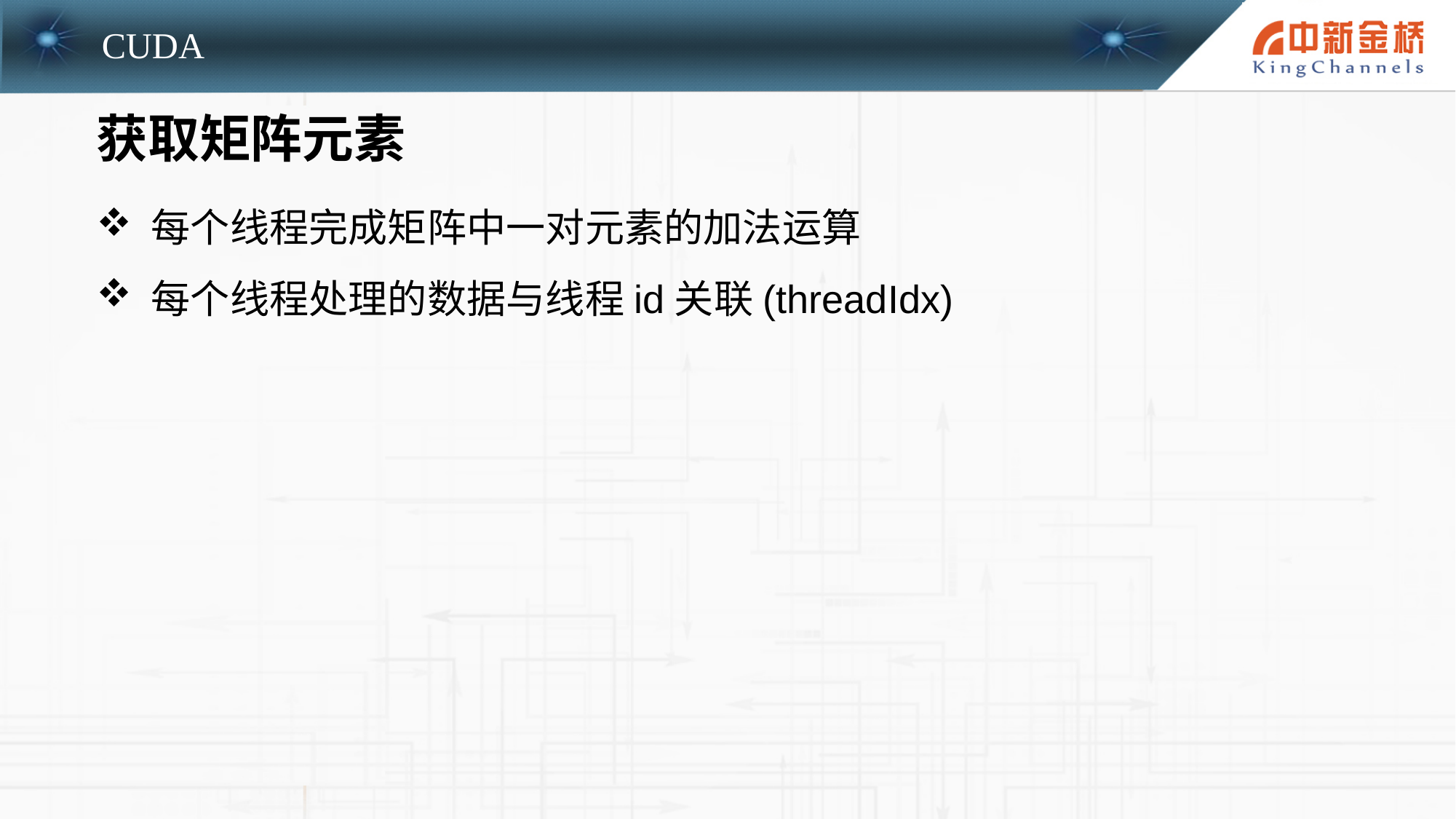

获取矩阵元素
每个线程完成矩阵中一对元素的加法运算
每个线程处理的数据与线程id关联(threadIdx)